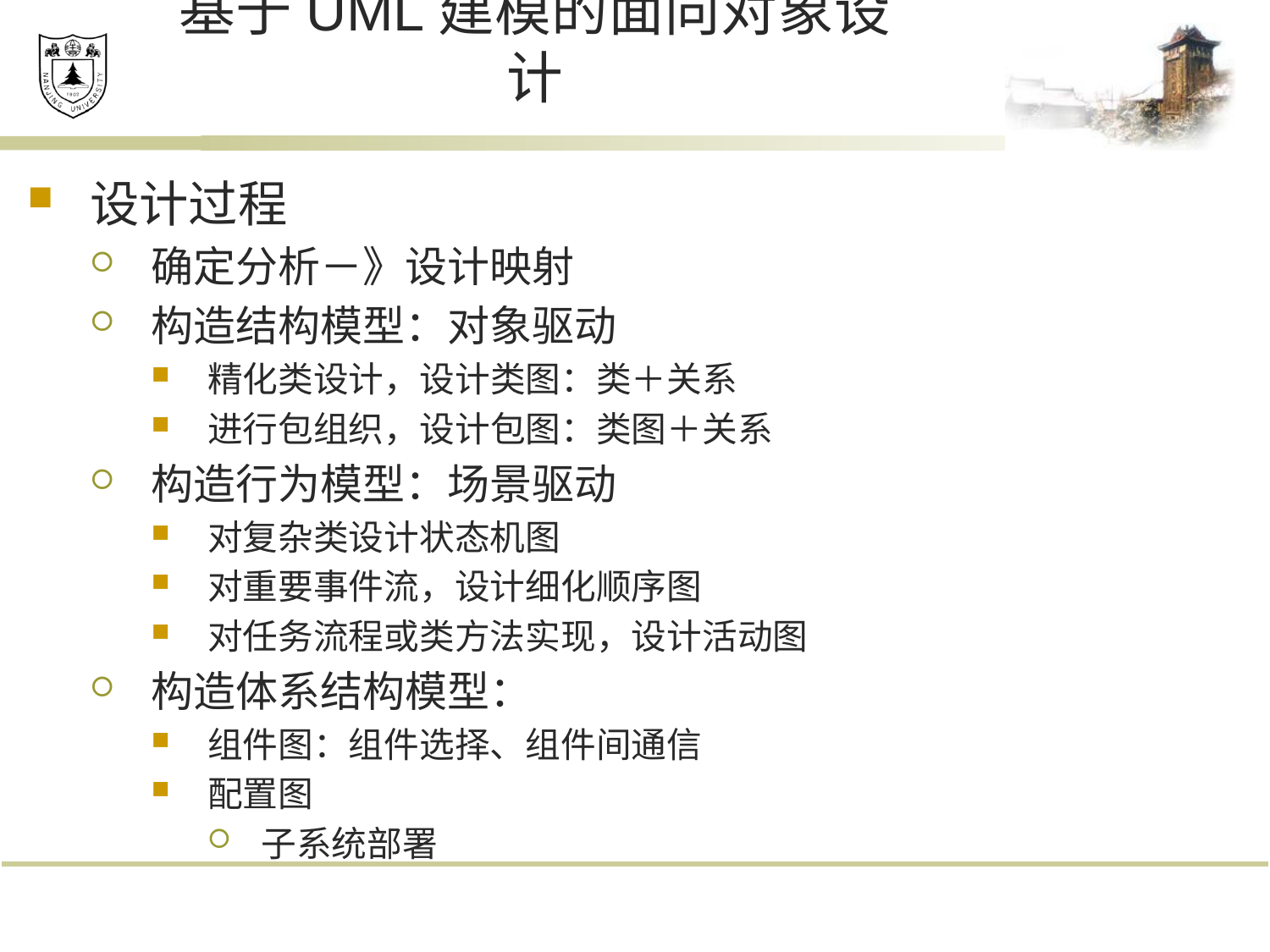

# 基于UML建模的面向对象设计
设计过程
确定分析－》设计映射
构造结构模型：对象驱动
精化类设计，设计类图：类＋关系
进行包组织，设计包图：类图＋关系
构造行为模型：场景驱动
对复杂类设计状态机图
对重要事件流，设计细化顺序图
对任务流程或类方法实现，设计活动图
构造体系结构模型：
组件图：组件选择、组件间通信
配置图
子系统部署